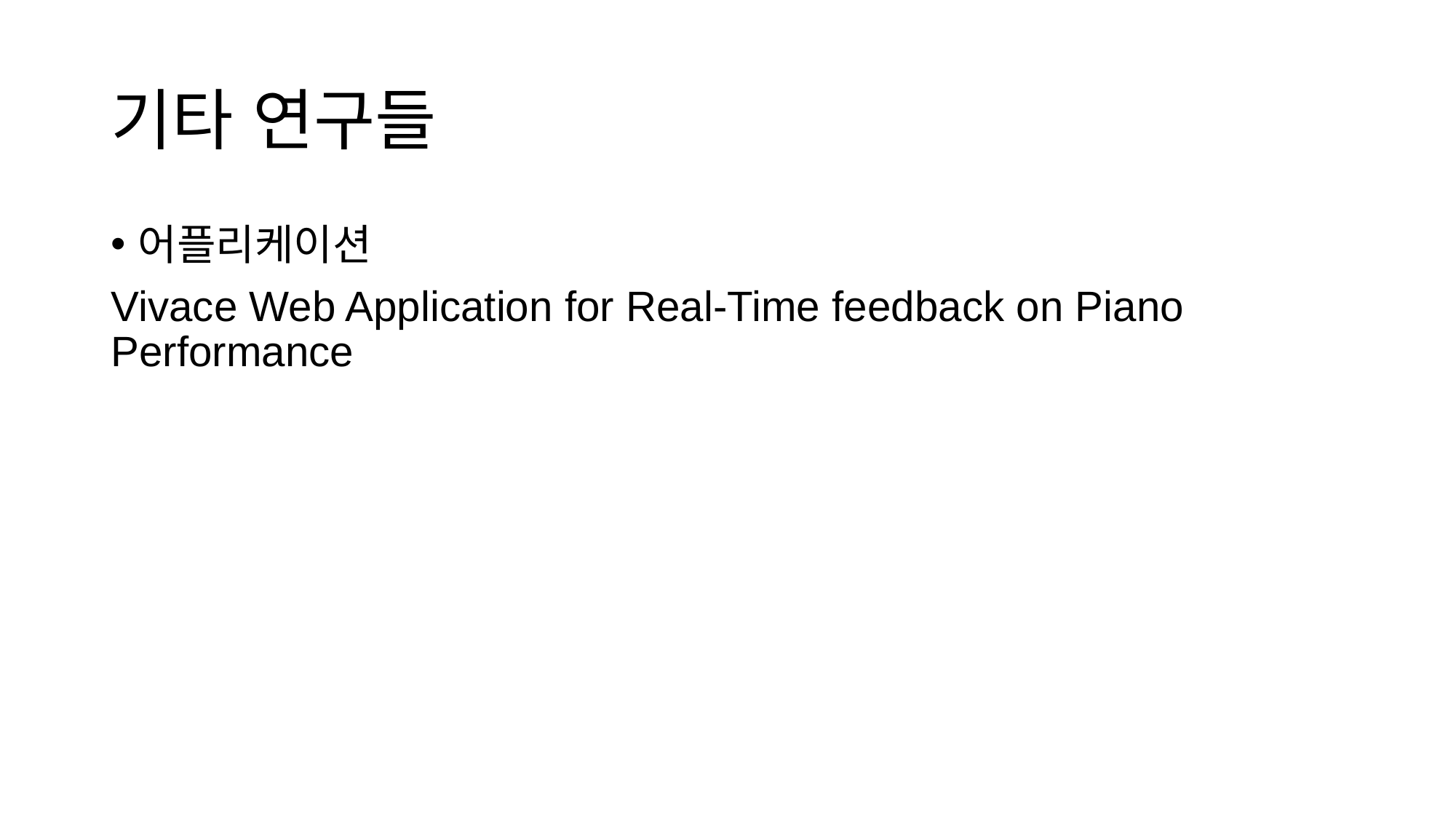

# 기타 연구들
어플리케이션
Vivace Web Application for Real-Time feedback on Piano Performance